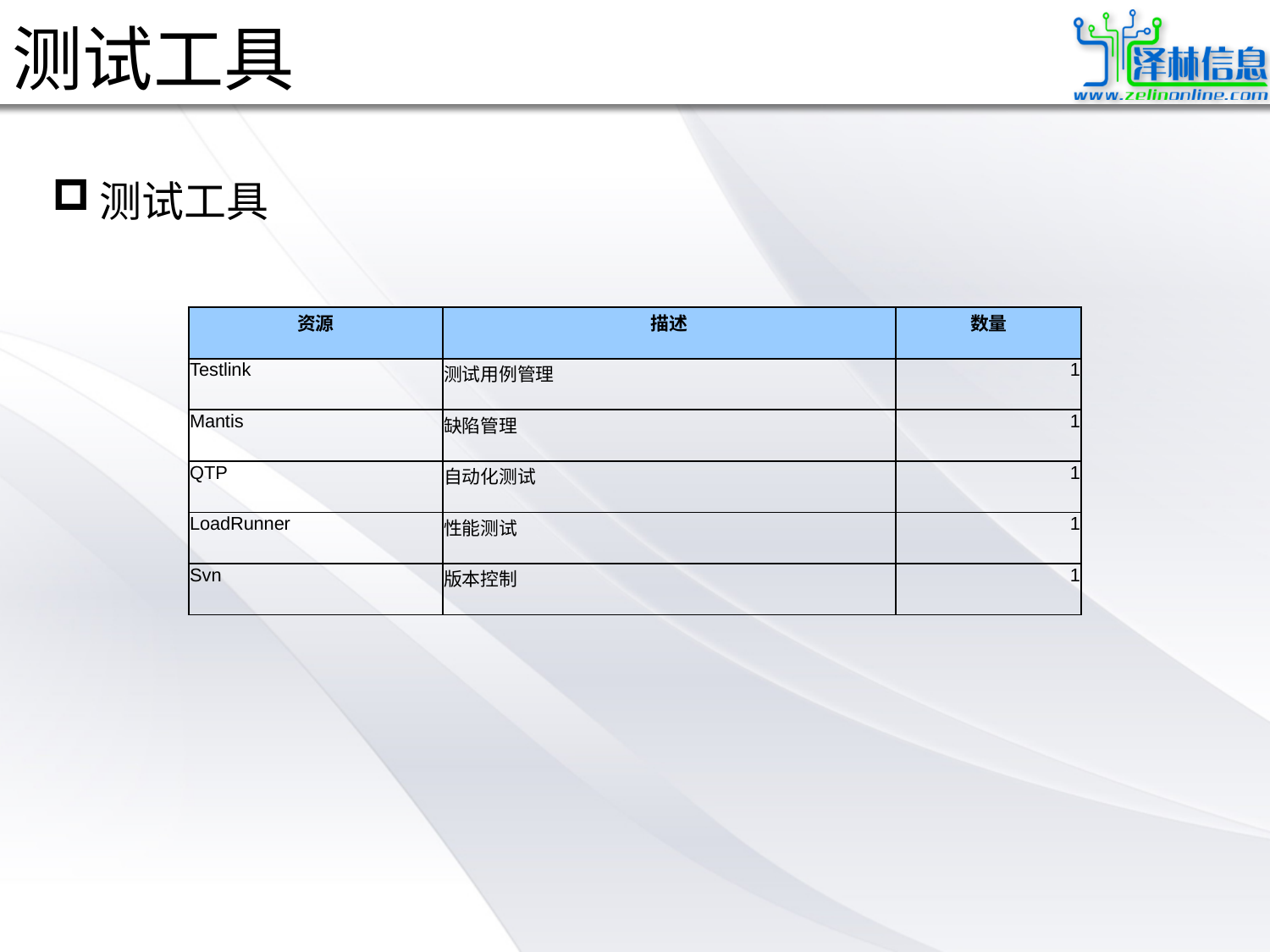

# 测试工具
测试工具
| 资源 | 描述 | 数量 |
| --- | --- | --- |
| Testlink | 测试用例管理 | 1 |
| Mantis | 缺陷管理 | 1 |
| QTP | 自动化测试 | 1 |
| LoadRunner | 性能测试 | 1 |
| Svn | 版本控制 | 1 |